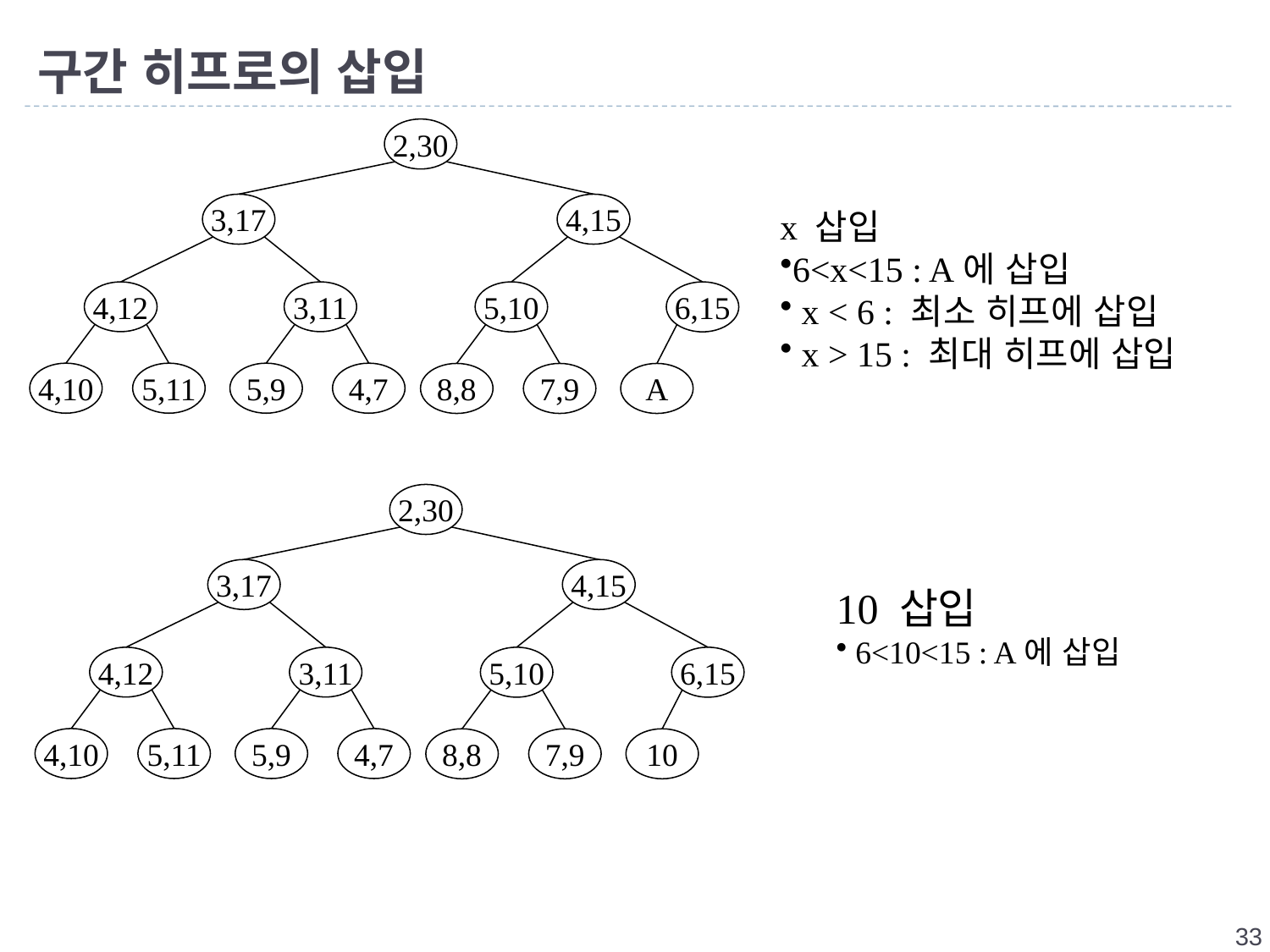

# 구간 히프로의 삽입

2,30
3,17
4,15
4,12
3,11
5,10
6,15
4,10
5,11
5,9
4,7
8,8
7,9
A
x 삽입
6<x<15 : A에 삽입
 x < 6 : 최소 히프에 삽입
 x > 15 : 최대 히프에 삽입
2,30
3,17
4,15
4,12
3,11
5,10
6,15
4,10
5,11
5,9
4,7
8,8
7,9
10
10 삽입
 6<10<15 : A에 삽입
33